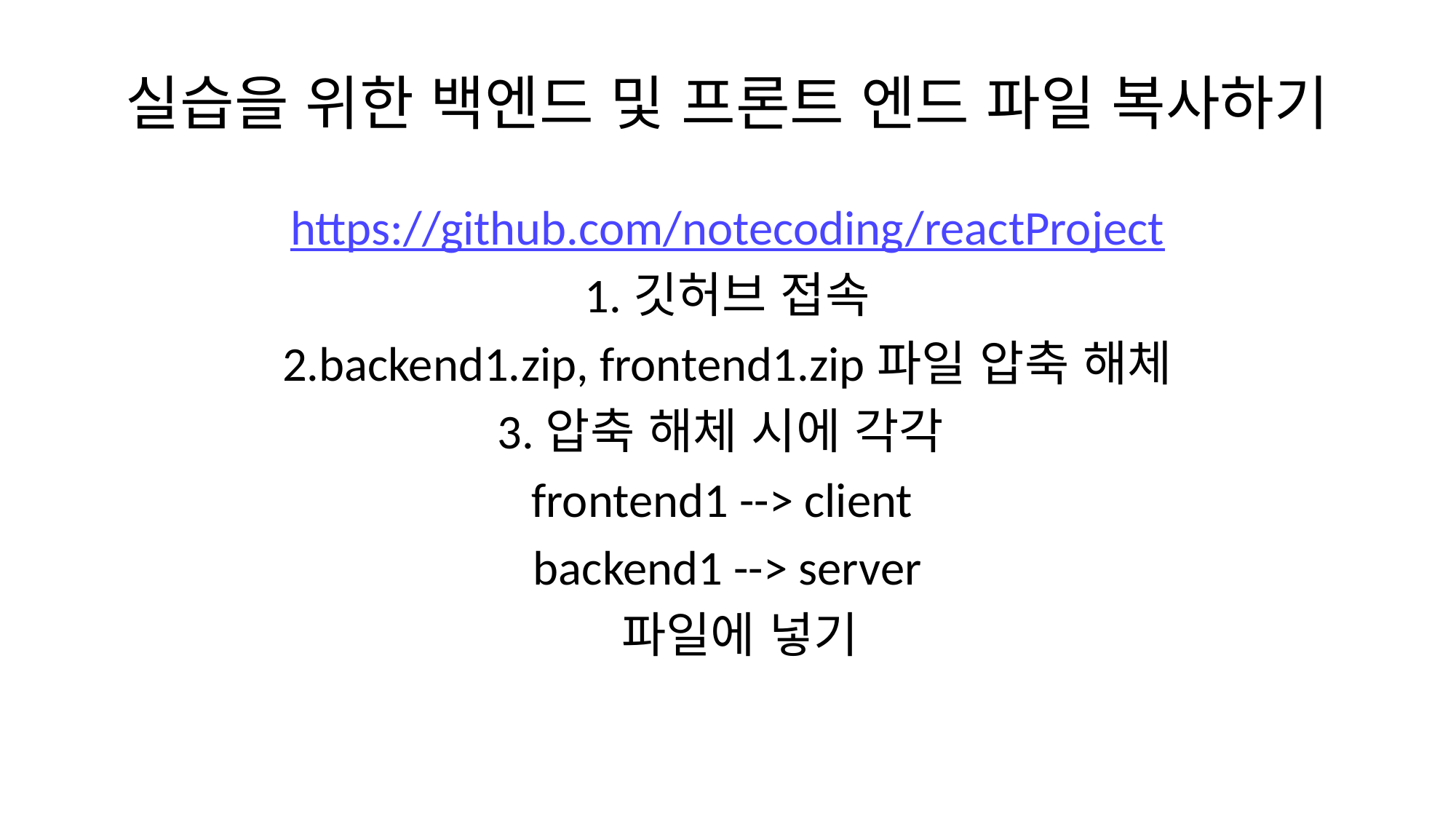

# 실습을 위한 백엔드 및 프론트 엔드 파일 복사하기
https://github.com/notecoding/reactProject
1.깃허브 접속
2.backend1.zip, frontend1.zip파일 압축 해체
3.압축 해체 시에 각각
frontend1 --> client
backend1 --> server
 파일에 넣기